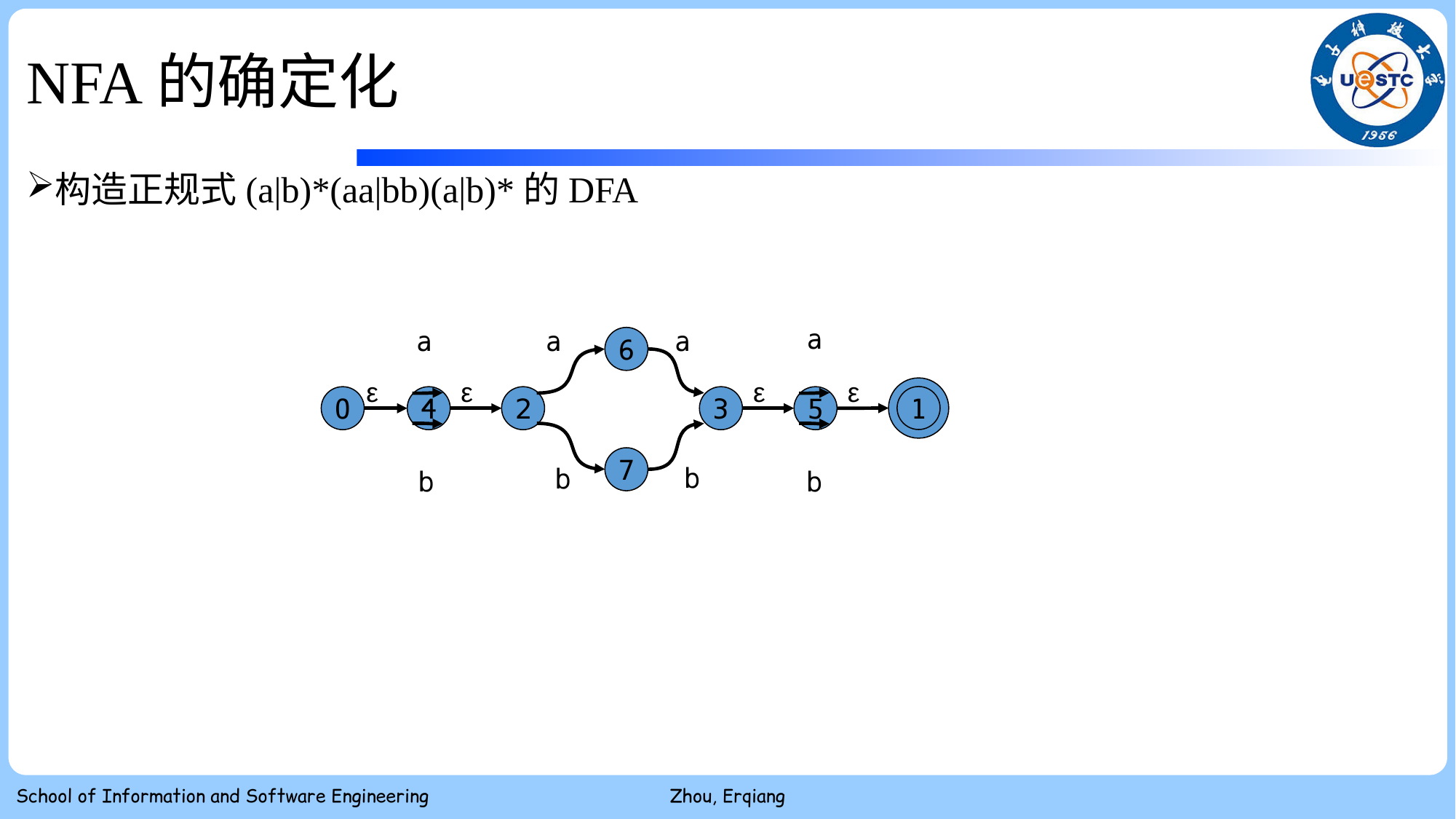

# NFA的确定化
构造正规式(a|b)*(aa|bb)(a|b)*的DFA
a
b
a
b
a
a
6
7
b
b
ε
ε
ε
ε

1
0
4
2
3
5
School of Information and Software Engineering
Zhou, Erqiang
14